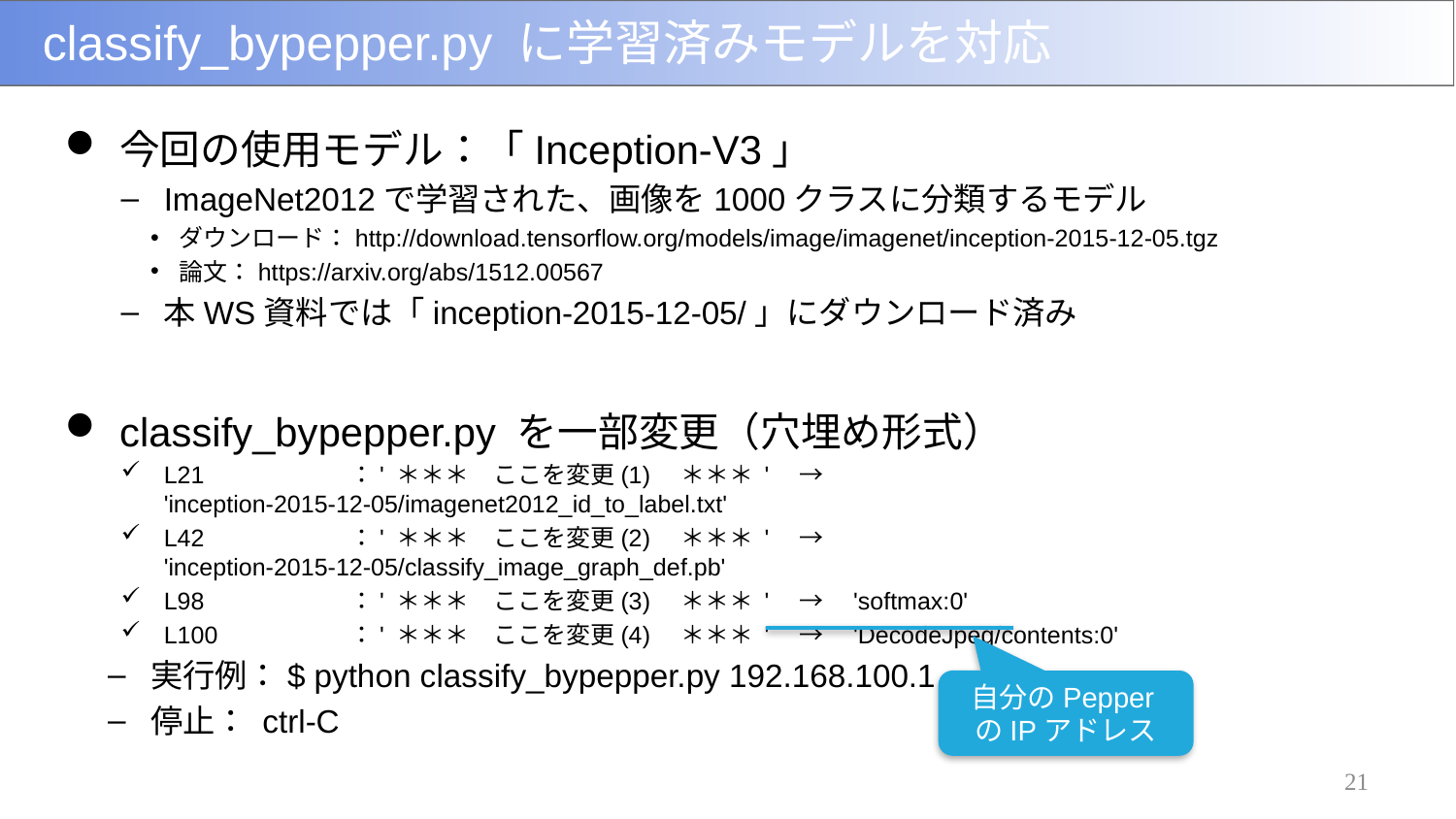

# classify_bypepper.py に学習済みモデルを対応
今回の使用モデル：「Inception-V3」
ImageNet2012で学習された、画像を1000クラスに分類するモデル
ダウンロード：http://download.tensorflow.org/models/image/imagenet/inception-2015-12-05.tgz
論文：https://arxiv.org/abs/1512.00567
本WS資料では「inception-2015-12-05/」にダウンロード済み

classify_bypepper.py を一部変更（穴埋め形式）
L21	：' ＊＊＊　ここを変更(1)　＊＊＊ '　→　'inception-2015-12-05/imagenet2012_id_to_label.txt'
L42	：' ＊＊＊　ここを変更(2)　＊＊＊ '　→　'inception-2015-12-05/classify_image_graph_def.pb'
L98	：' ＊＊＊　ここを変更(3)　＊＊＊ '　→　'softmax:0'
L100	：' ＊＊＊　ここを変更(4)　＊＊＊ '　→　'DecodeJpeg/contents:0'
実行例：$ python classify_bypepper.py 192.168.100.1
停止： ctrl-C

自分のPepperのIPアドレス
21